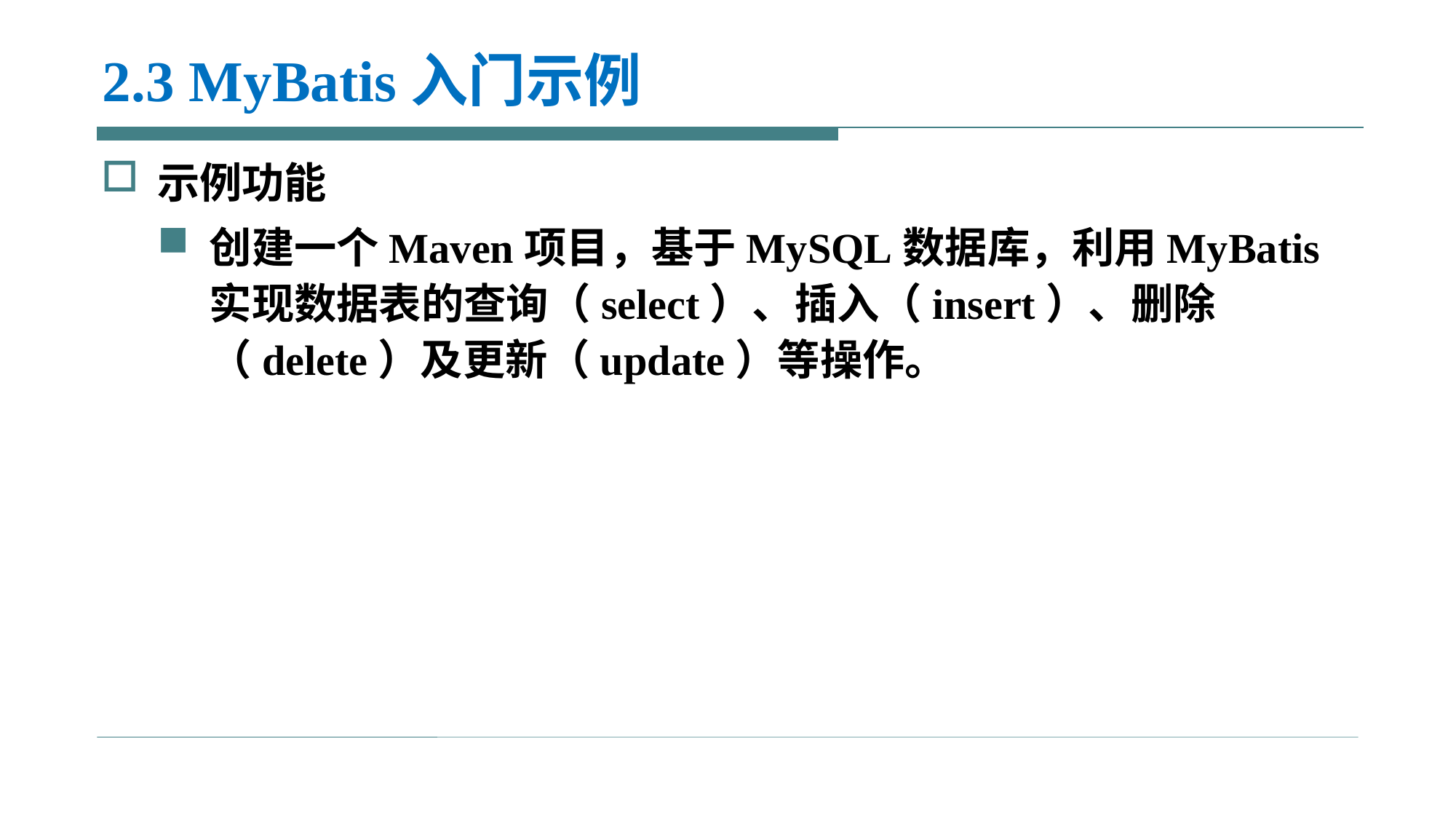

# 2.3 MyBatis入门示例
示例功能
创建一个Maven项目，基于MySQL数据库，利用MyBatis实现数据表的查询（select）、插入（insert）、删除（delete）及更新（update）等操作。
18